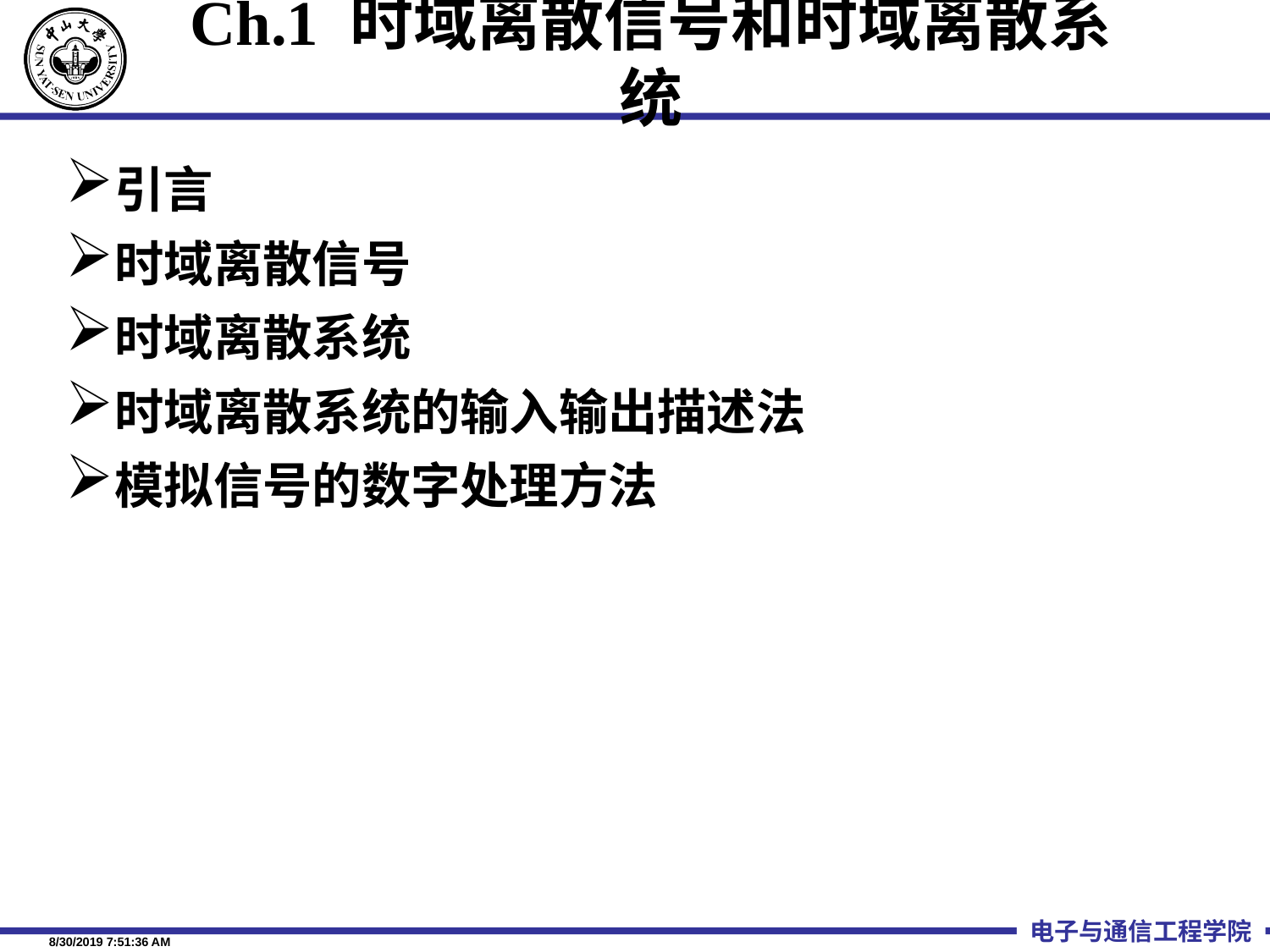

# Ch.1 时域离散信号和时域离散系统
引言
时域离散信号
时域离散系统
时域离散系统的输入输出描述法
模拟信号的数字处理方法